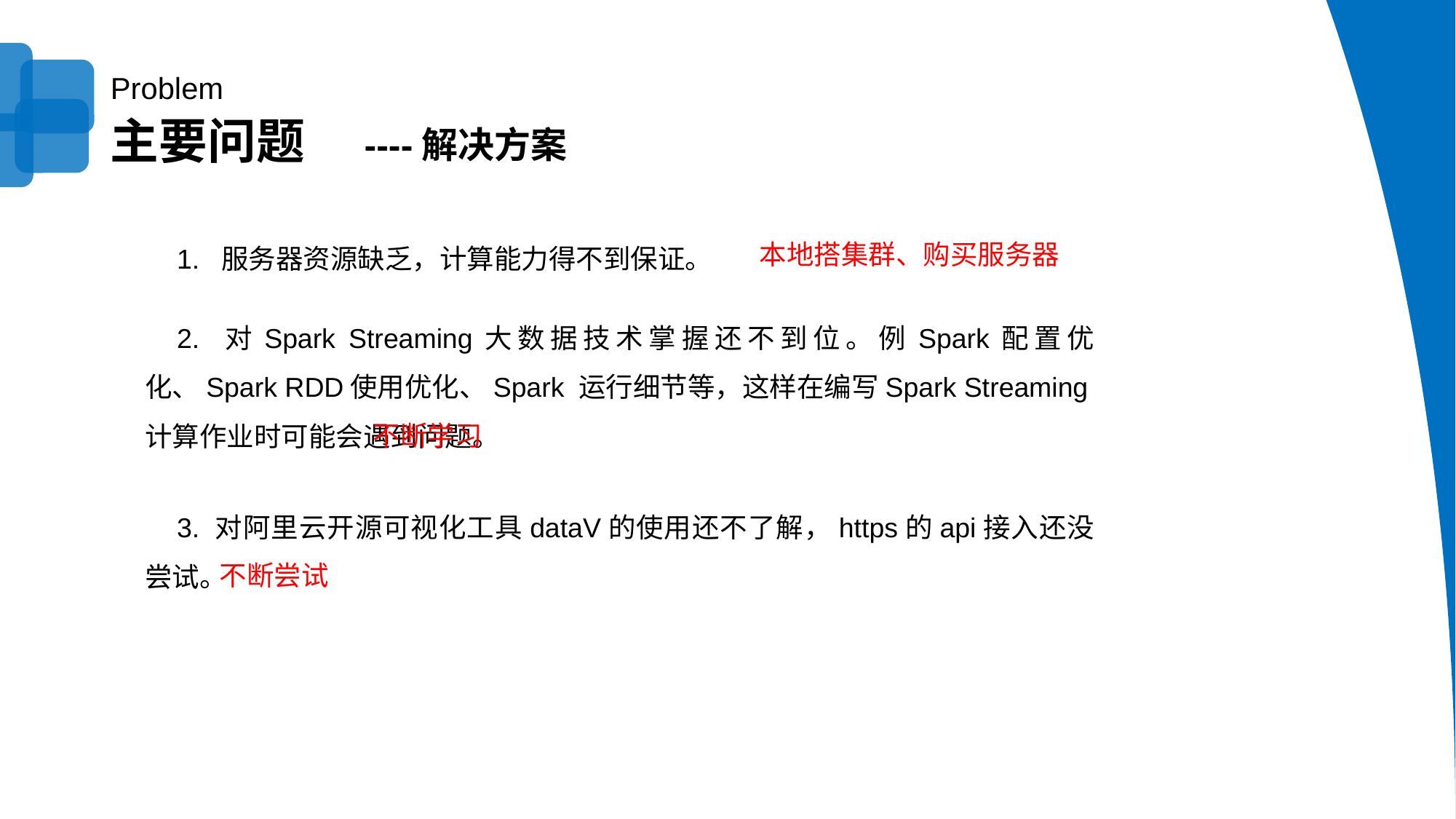

Problem
主要问题
----解决方案
1.  服务器资源缺乏，计算能力得不到保证。
本地搭集群、购买服务器
2. 对Spark Streaming大数据技术掌握还不到位。例Spark配置优化、Spark RDD使用优化、Spark 运行细节等，这样在编写Spark Streaming计算作业时可能会遇到问题。
不断学习
3. 对阿里云开源可视化工具dataV的使用还不了解，https的api接入还没尝试。
不断尝试